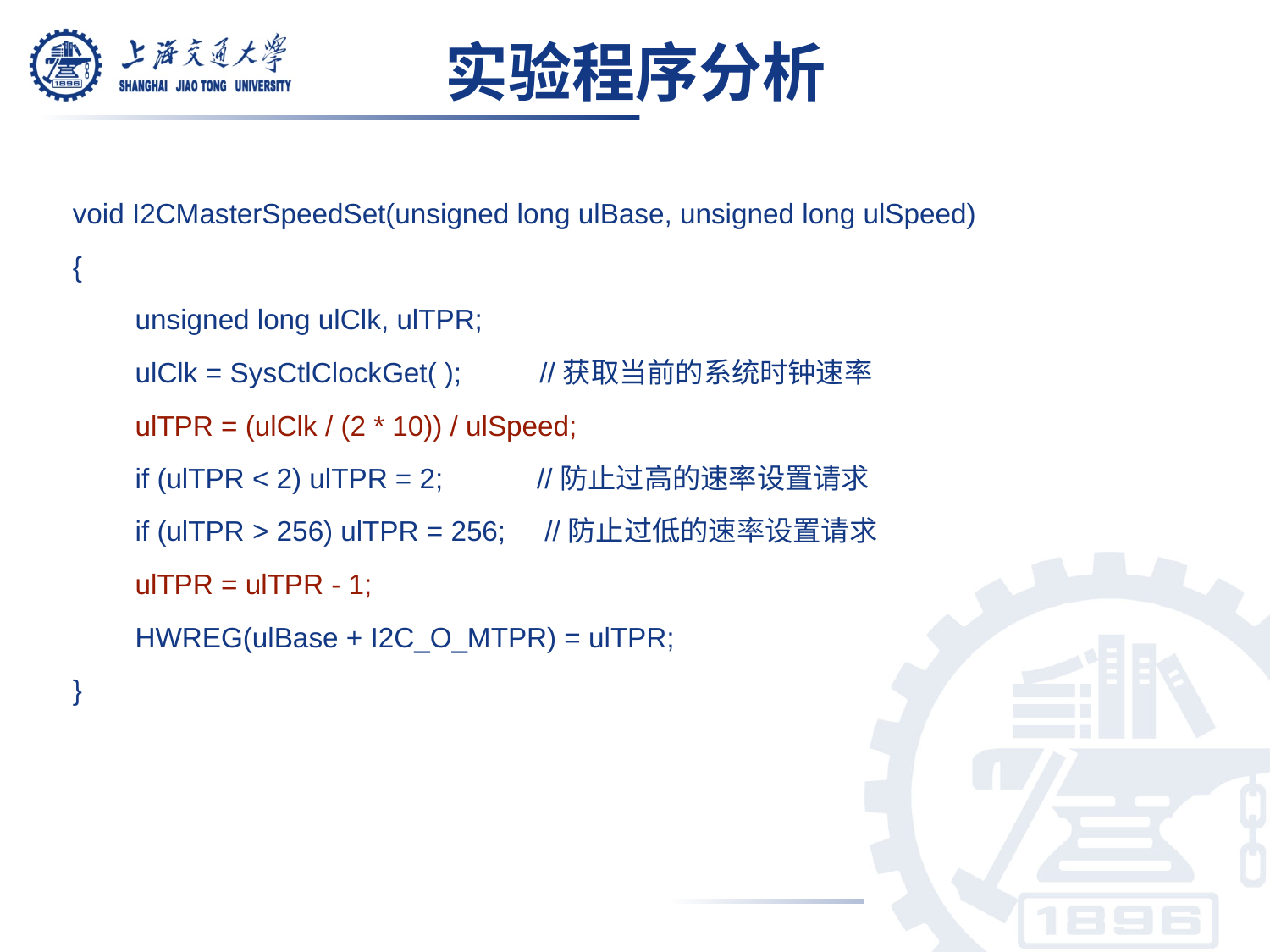

实验程序分析
void I2CMasterSpeedSet(unsigned long ulBase, unsigned long ulSpeed)
{
	unsigned long ulClk, ulTPR;
	ulClk = SysCtlClockGet( );          //获取当前的系统时钟速率
	ulTPR = (ulClk / (2 * 10)) / ulSpeed;
	if (ulTPR < 2) ulTPR = 2;            //防止过高的速率设置请求
	if (ulTPR > 256) ulTPR = 256;     //防止过低的速率设置请求
 	ulTPR = ulTPR - 1;
  	HWREG(ulBase + I2C_O_MTPR) = ulTPR;
}